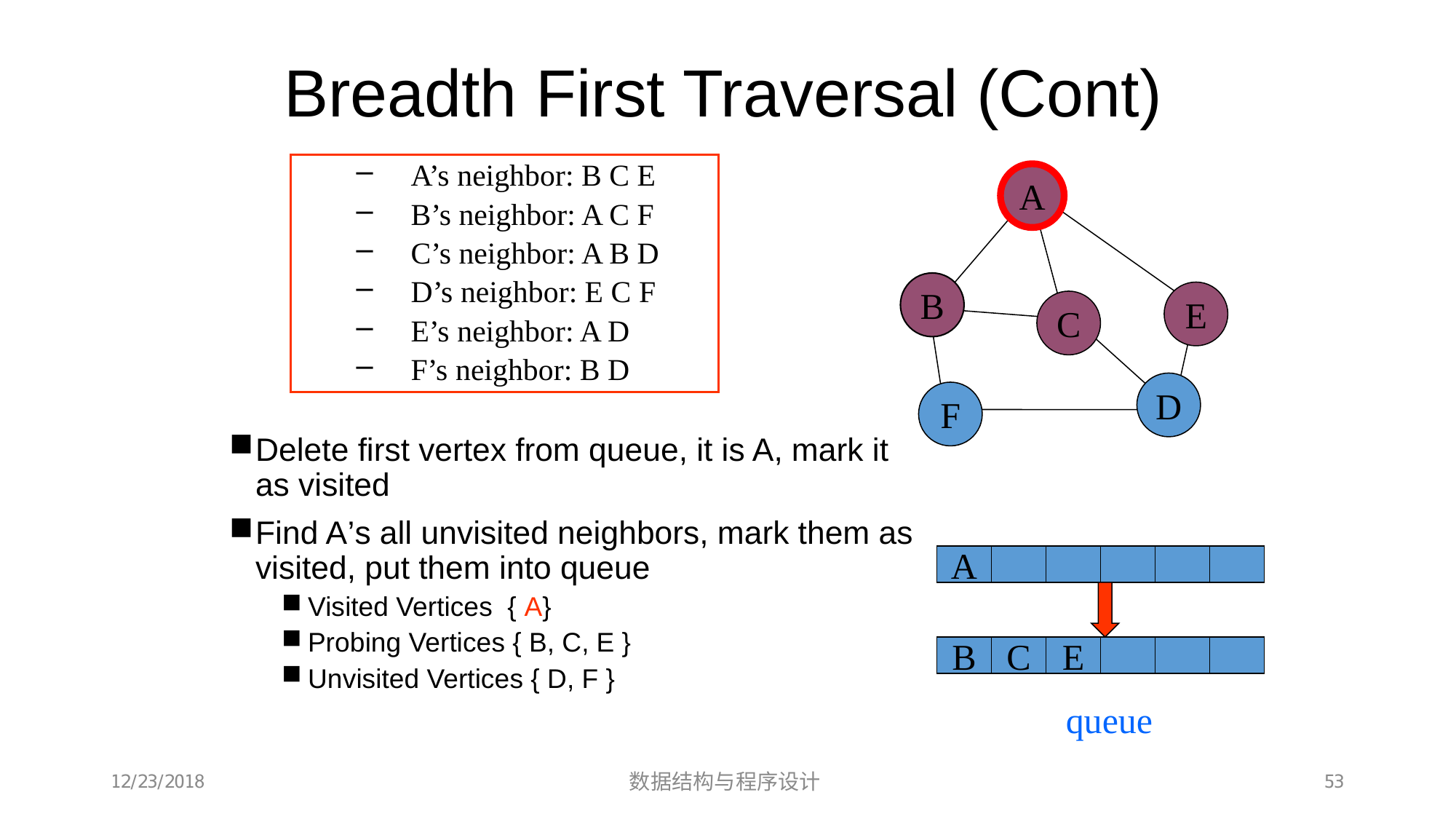

# Breadth First Traversal (Cont)
A’s neighbor: B C E
B’s neighbor: A C F
C’s neighbor: A B D
D’s neighbor: E C F
E’s neighbor: A D
F’s neighbor: B D
A

B
E
C

D
F

Delete first vertex from queue, it is A, mark it as visited
Find A’s all unvisited neighbors, mark them as visited, put them into queue
Visited Vertices  { A}
Probing Vertices { B, C, E }
Unvisited Vertices { D, F }
A

B
C
E

queue
12/23/2018
数据结构与程序设计
53